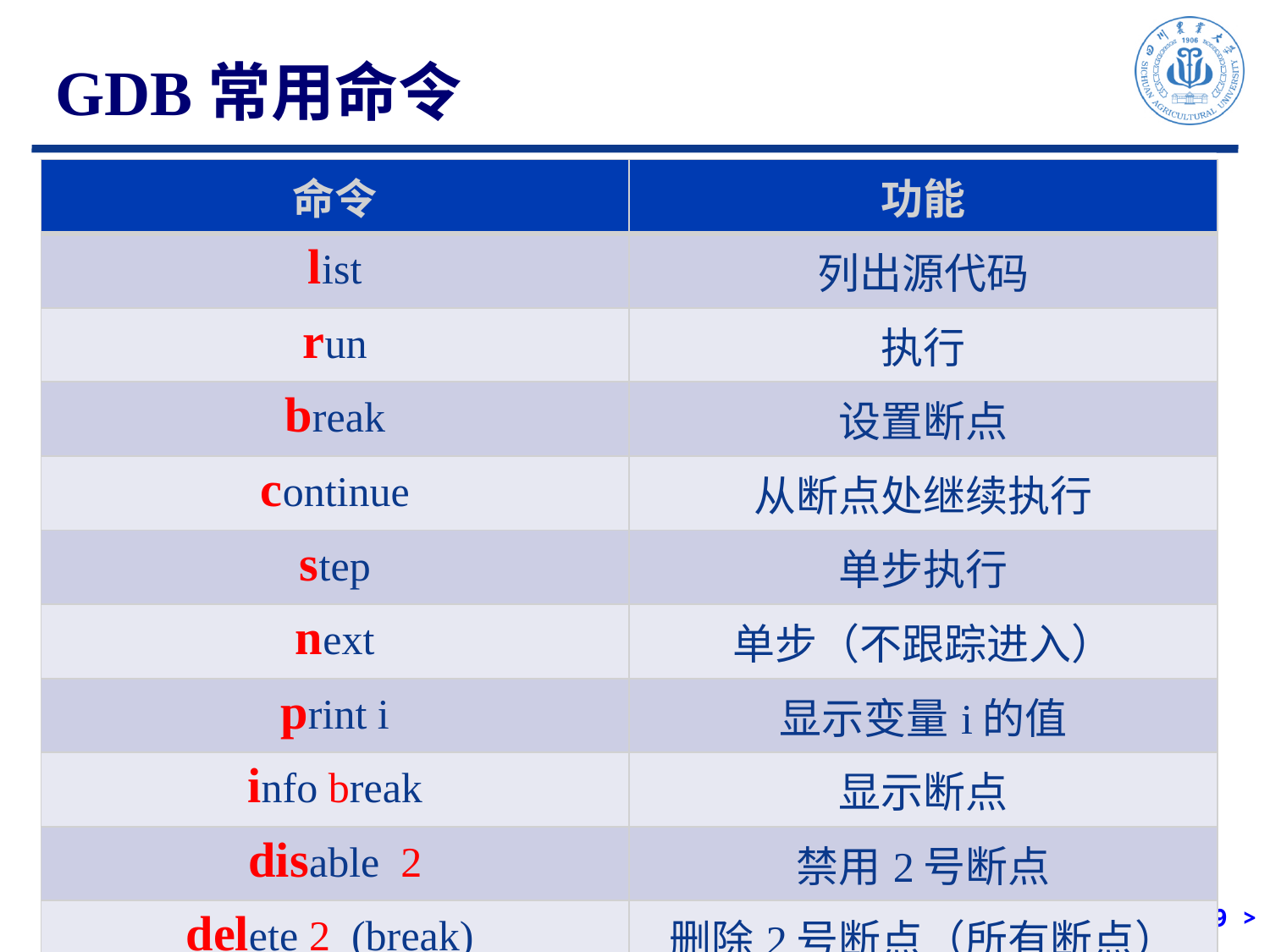

# GDB常用命令
| 命令 | 功能 |
| --- | --- |
| list | 列出源代码 |
| run | 执行 |
| break | 设置断点 |
| continue | 从断点处继续执行 |
| step | 单步执行 |
| next | 单步（不跟踪进入） |
| print i | 显示变量i的值 |
| info break | 显示断点 |
| disable 2 | 禁用2号断点 |
| delete 2 (break) | 删除2号断点（所有断点） |